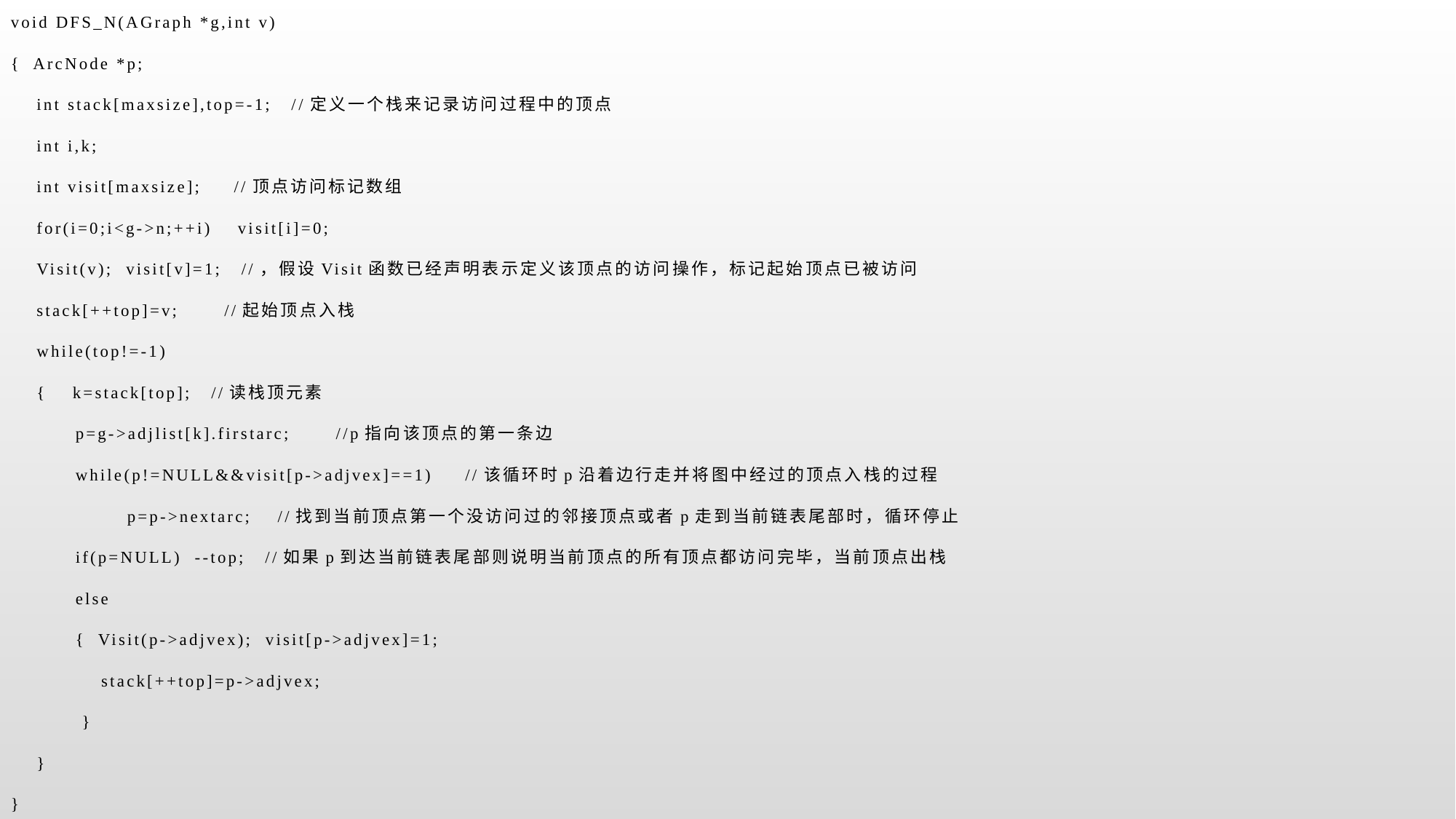

void DFS_N(AGraph *g,int v)
{  ArcNode *p;
    int stack[maxsize],top=-1;   //定义一个栈来记录访问过程中的顶点
    int i,k;
    int visit[maxsize];     //顶点访问标记数组
    for(i=0;i<g->n;++i)    visit[i]=0;
    Visit(v);  visit[v]=1;   //，假设Visit函数已经声明表示定义该顶点的访问操作，标记起始顶点已被访问
    stack[++top]=v;       //起始顶点入栈
    while(top!=-1)
    {    k=stack[top];   //读栈顶元素
          p=g->adjlist[k].firstarc;       //p指向该顶点的第一条边
          while(p!=NULL&&visit[p->adjvex]==1)     //该循环时p沿着边行走并将图中经过的顶点入栈的过程
                  p=p->nextarc;    //找到当前顶点第一个没访问过的邻接顶点或者p走到当前链表尾部时，循环停止
          if(p=NULL)  --top;   //如果p到达当前链表尾部则说明当前顶点的所有顶点都访问完毕，当前顶点出栈
          else
          {  Visit(p->adjvex);  visit[p->adjvex]=1;
              stack[++top]=p->adjvex;
           }
    }
}